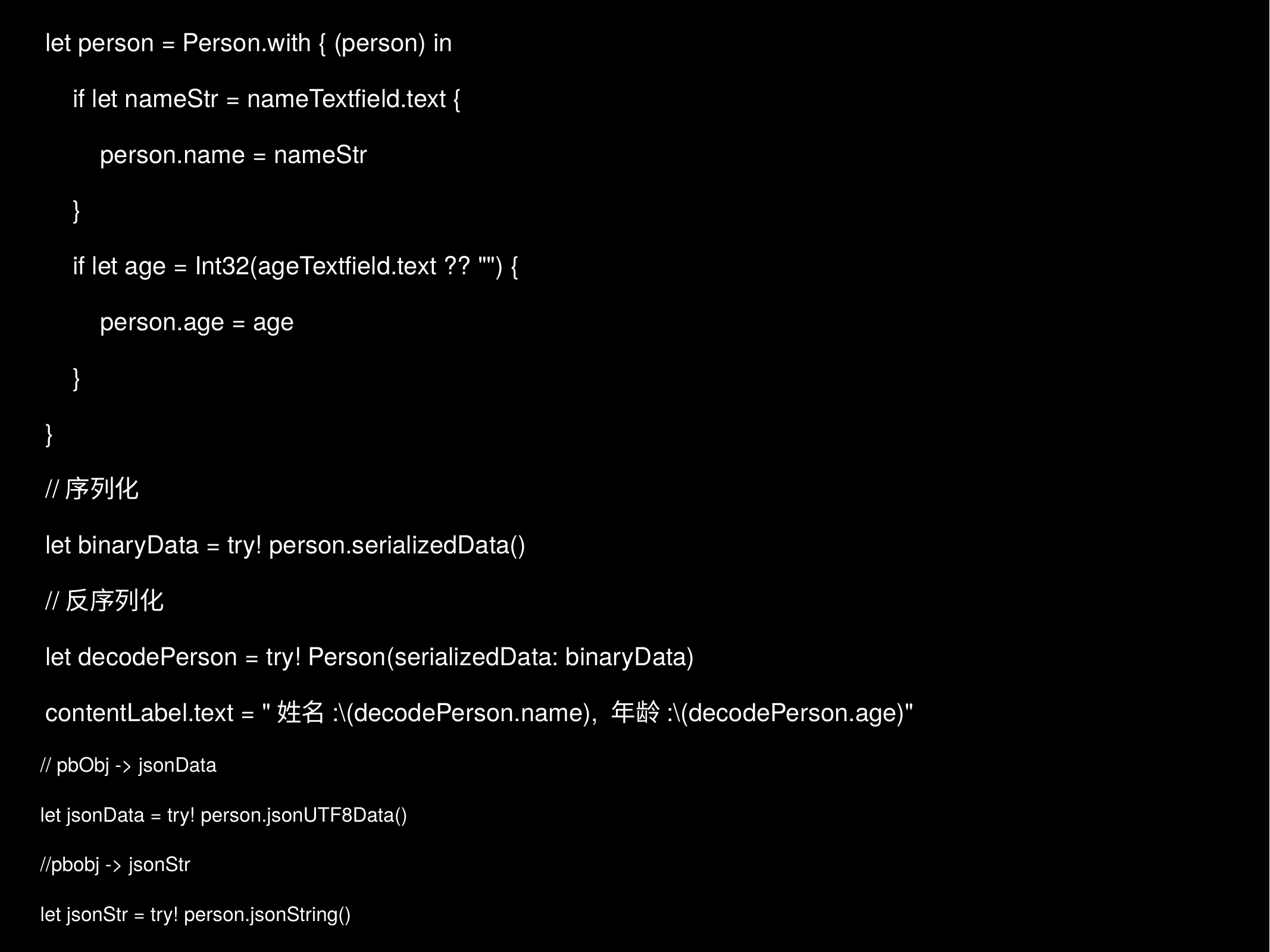

let person = Person.with { (person) in
        if let nameStr = nameTextfield.text {
            person.name = nameStr
        }
        if let age = Int32(ageTextfield.text ?? "") {
            person.age = age
        }
    }
    //序列化
    let binaryData = try! person.serializedData()
    //反序列化
    let decodePerson = try! Person(serializedData: binaryData)
    contentLabel.text = "姓名:\(decodePerson.name), 年龄:\(decodePerson.age)"
    // pbObj -> jsonData
    let jsonData = try! person.jsonUTF8Data()
    //pbobj -> jsonStr
    let jsonStr = try! person.jsonString()